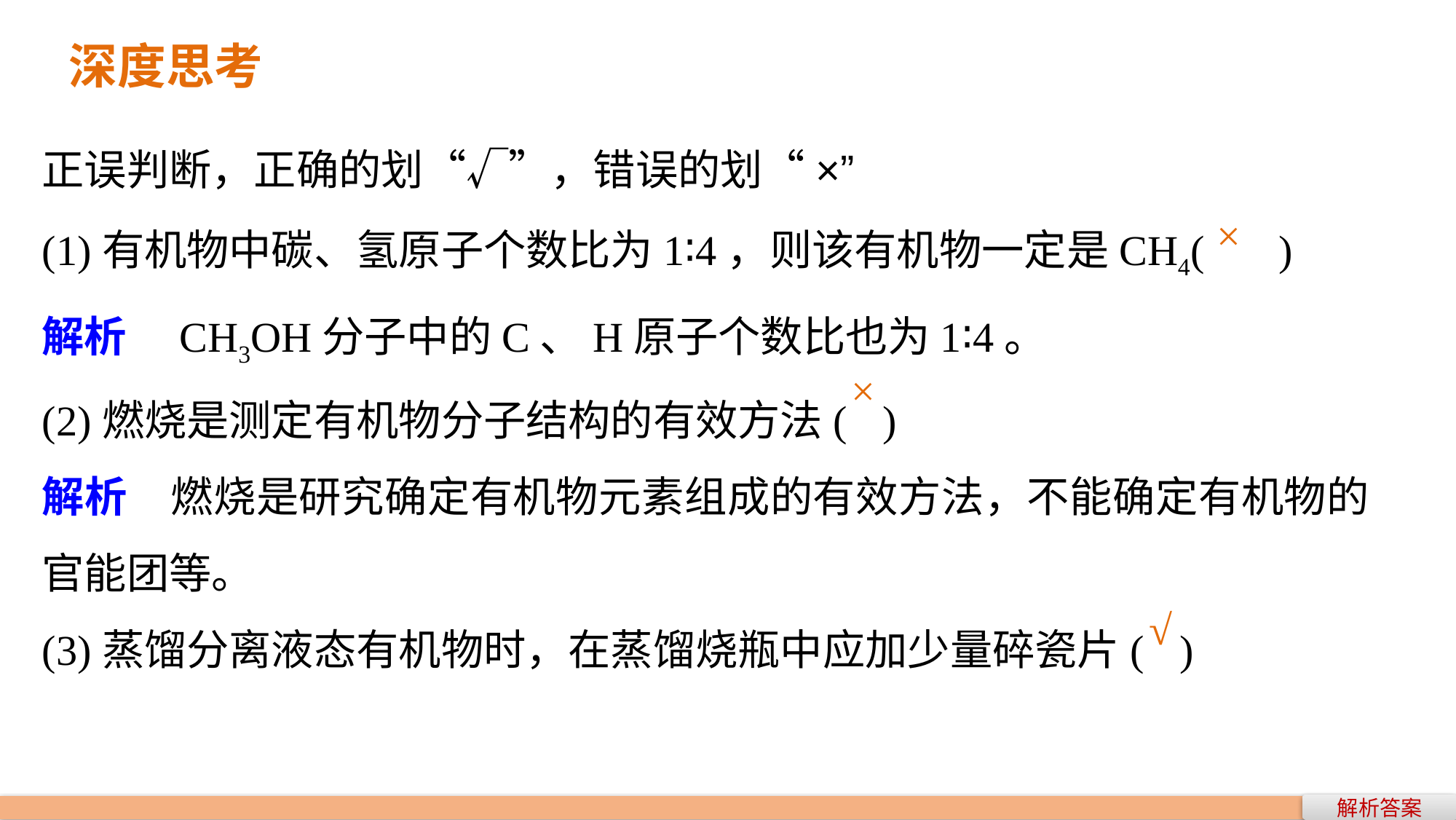

深度思考
正误判断，正确的划“√”，错误的划“×”
(1)有机物中碳、氢原子个数比为1∶4，则该有机物一定是CH4(	   )
解析　CH3OH分子中的C、H原子个数比也为1∶4。
(2)燃烧是测定有机物分子结构的有效方法(   )
解析　燃烧是研究确定有机物元素组成的有效方法，不能确定有机物的官能团等。
(3)蒸馏分离液态有机物时，在蒸馏烧瓶中应加少量碎瓷片(   )
×
×
√
解析答案